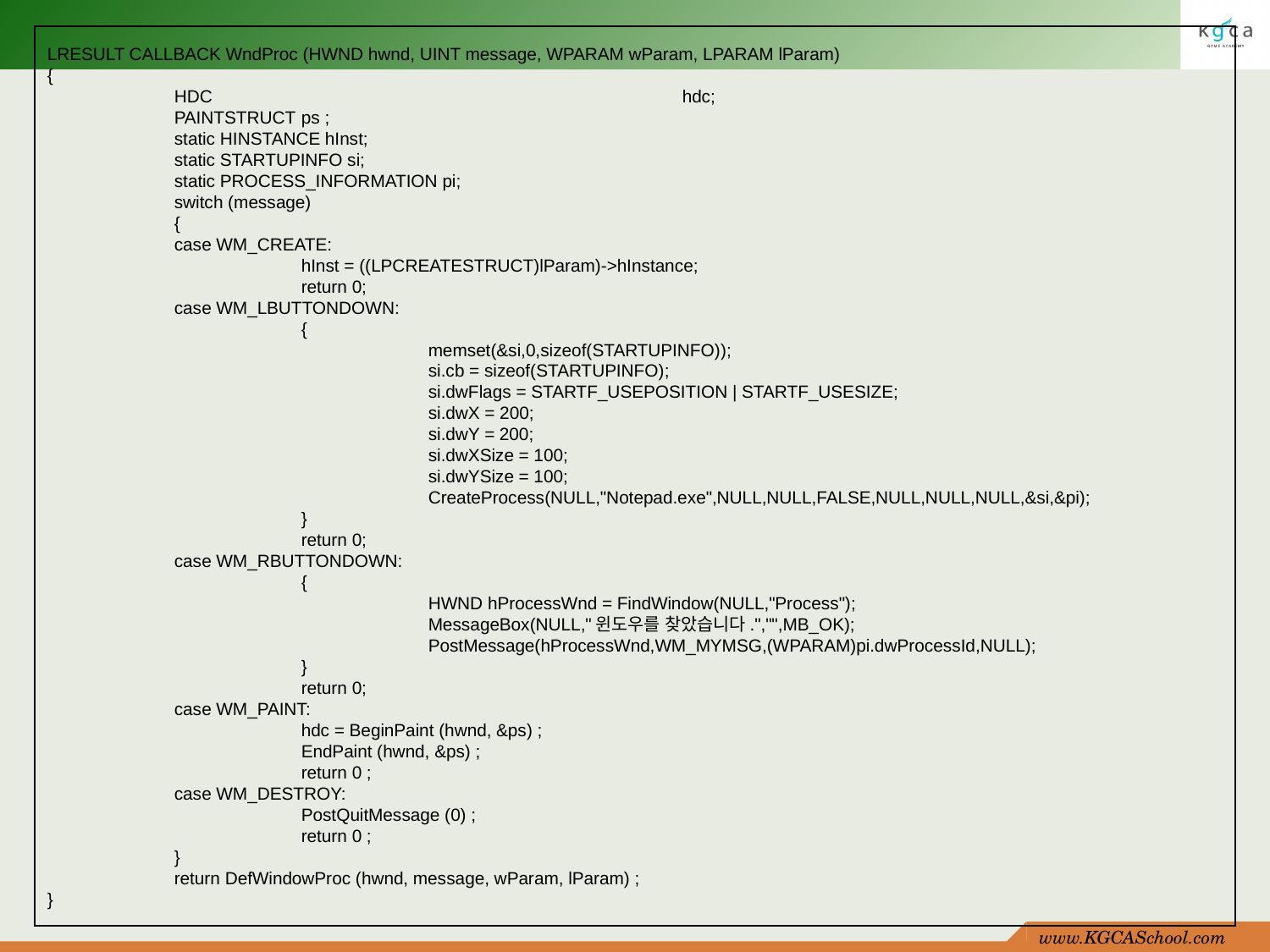

LRESULT CALLBACK WndProc (HWND hwnd, UINT message, WPARAM wParam, LPARAM lParam)
{
	HDC				hdc;
	PAINTSTRUCT 	ps ;
	static HINSTANCE hInst;
	static STARTUPINFO si;
	static PROCESS_INFORMATION pi;
	switch (message)
	{
	case WM_CREATE:
		hInst = ((LPCREATESTRUCT)lParam)->hInstance;
		return 0;
	case WM_LBUTTONDOWN:
		{
			memset(&si,0,sizeof(STARTUPINFO));
			si.cb = sizeof(STARTUPINFO);
			si.dwFlags = STARTF_USEPOSITION | STARTF_USESIZE;
			si.dwX = 200;
			si.dwY = 200;
			si.dwXSize = 100;
			si.dwYSize = 100;
			CreateProcess(NULL,"Notepad.exe",NULL,NULL,FALSE,NULL,NULL,NULL,&si,&pi);
		}
		return 0;
	case WM_RBUTTONDOWN:
		{
			HWND hProcessWnd = FindWindow(NULL,"Process");
			MessageBox(NULL,"윈도우를 찾았습니다.","",MB_OK);
			PostMessage(hProcessWnd,WM_MYMSG,(WPARAM)pi.dwProcessId,NULL);
		}
		return 0;
	case WM_PAINT:
		hdc = BeginPaint (hwnd, &ps) ;
		EndPaint (hwnd, &ps) ;
		return 0 ;
	case WM_DESTROY:
		PostQuitMessage (0) ;
		return 0 ;
	}
	return DefWindowProc (hwnd, message, wParam, lParam) ;
}